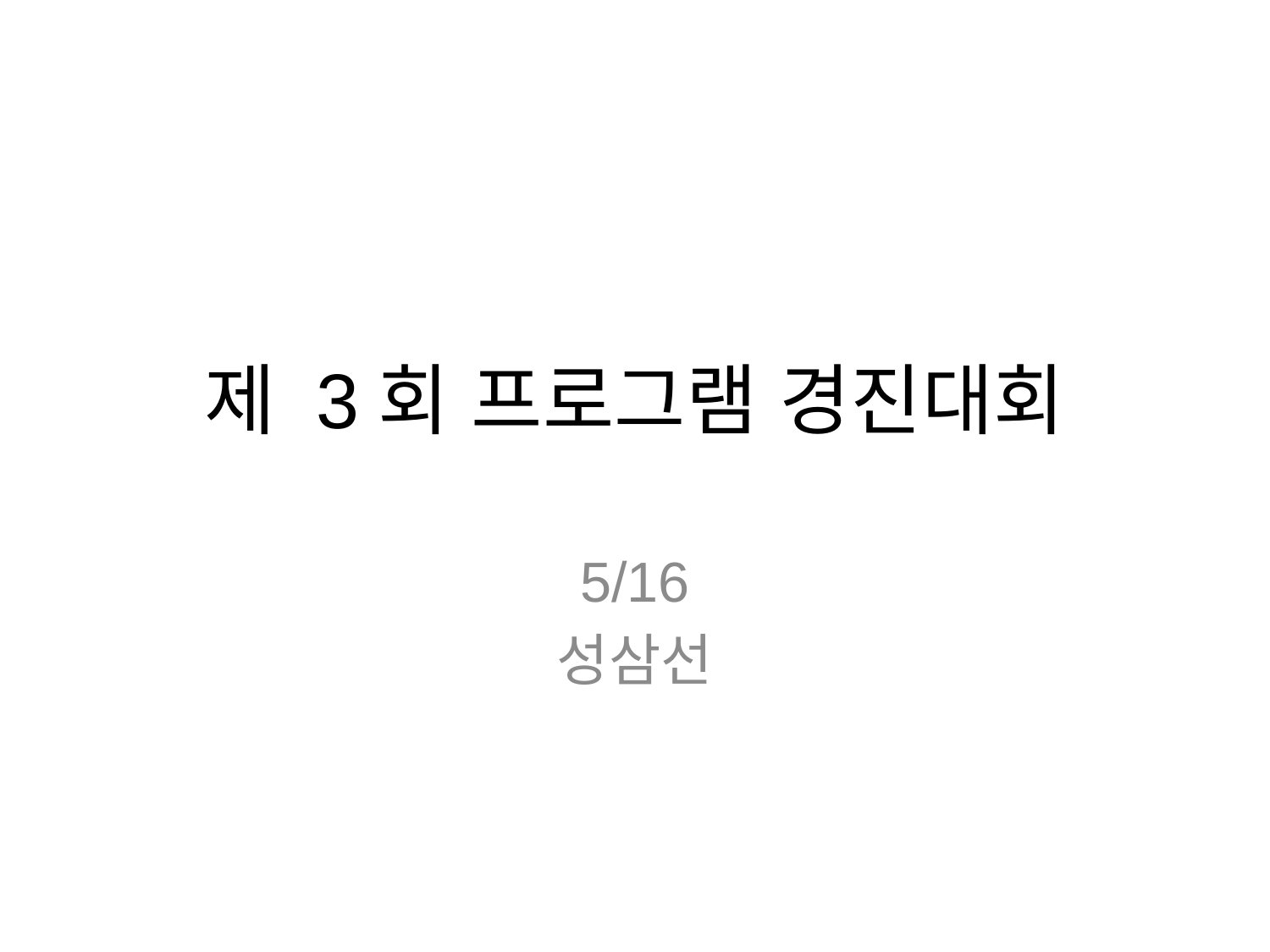

# 제 3회 프로그램 경진대회
5/16
성삼선